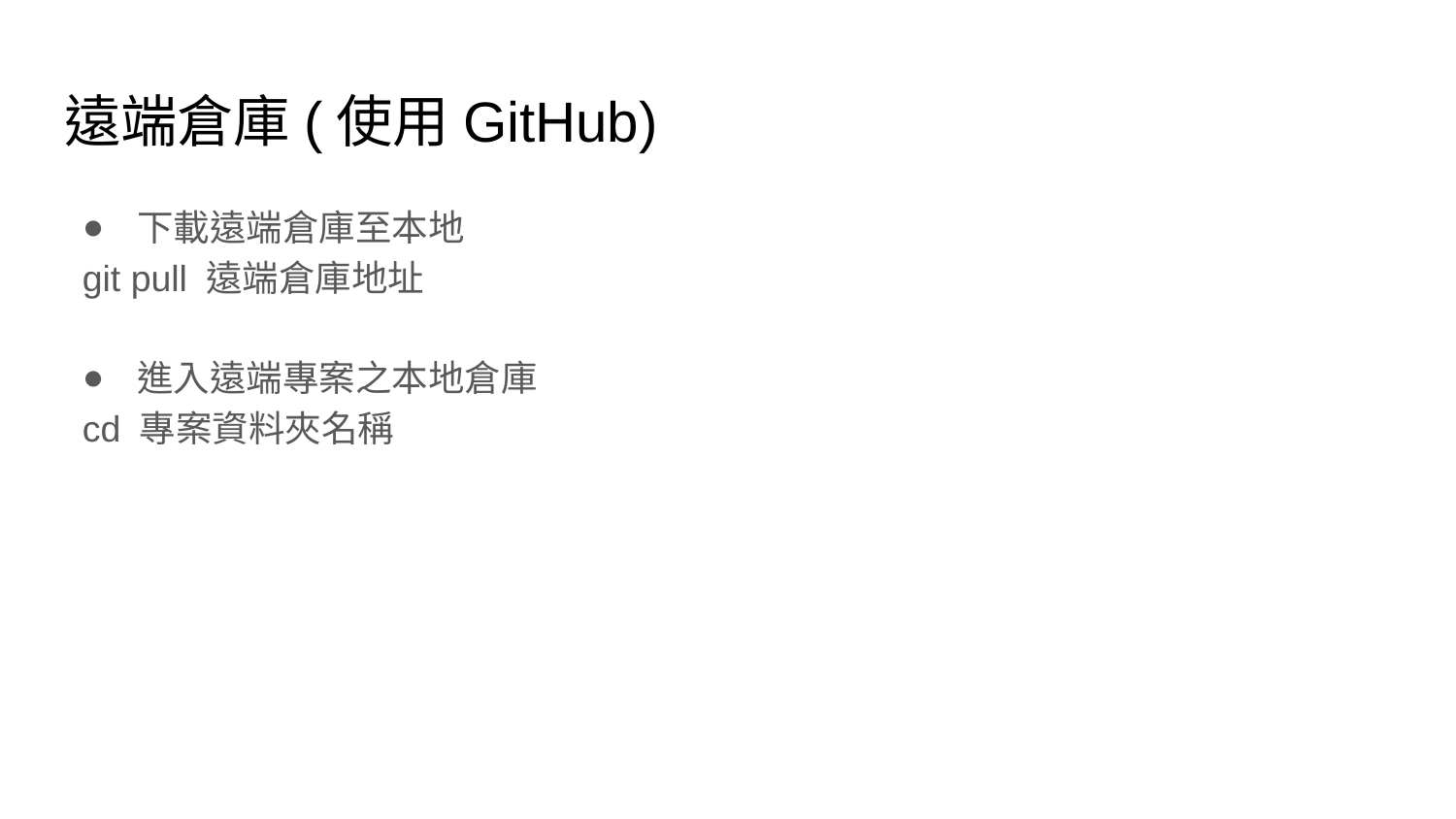

# 遠端倉庫(使用GitHub)
下載遠端倉庫至本地
git pull 遠端倉庫地址

進入遠端專案之本地倉庫
cd 專案資料夾名稱